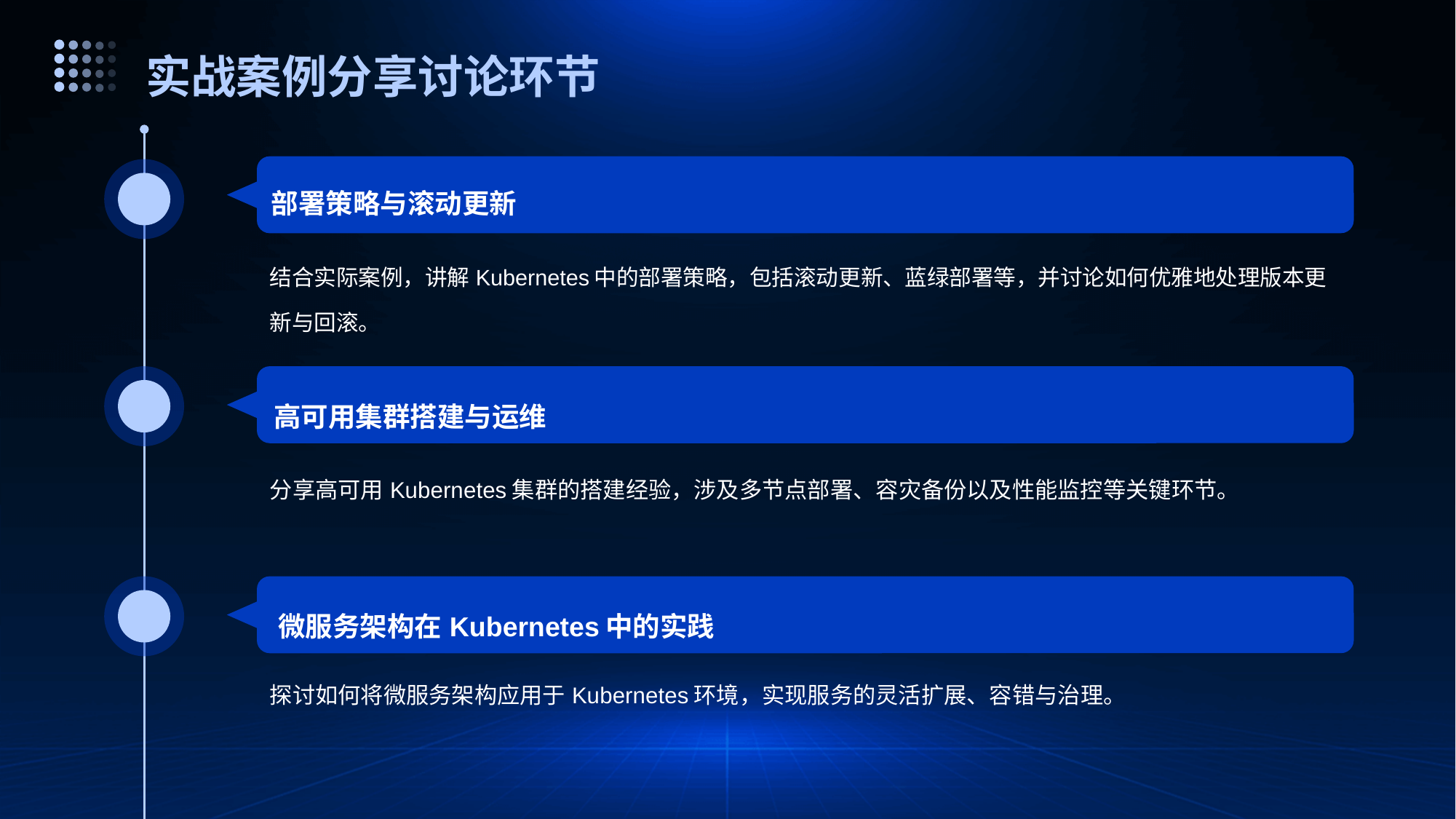

实战案例分享讨论环节

部署策略与滚动更新

结合实际案例，讲解Kubernetes中的部署策略，包括滚动更新、蓝绿部署等，并讨论如何优雅地处理版本更新与回滚。

高可用集群搭建与运维

分享高可用Kubernetes集群的搭建经验，涉及多节点部署、容灾备份以及性能监控等关键环节。

微服务架构在Kubernetes中的实践

探讨如何将微服务架构应用于Kubernetes环境，实现服务的灵活扩展、容错与治理。